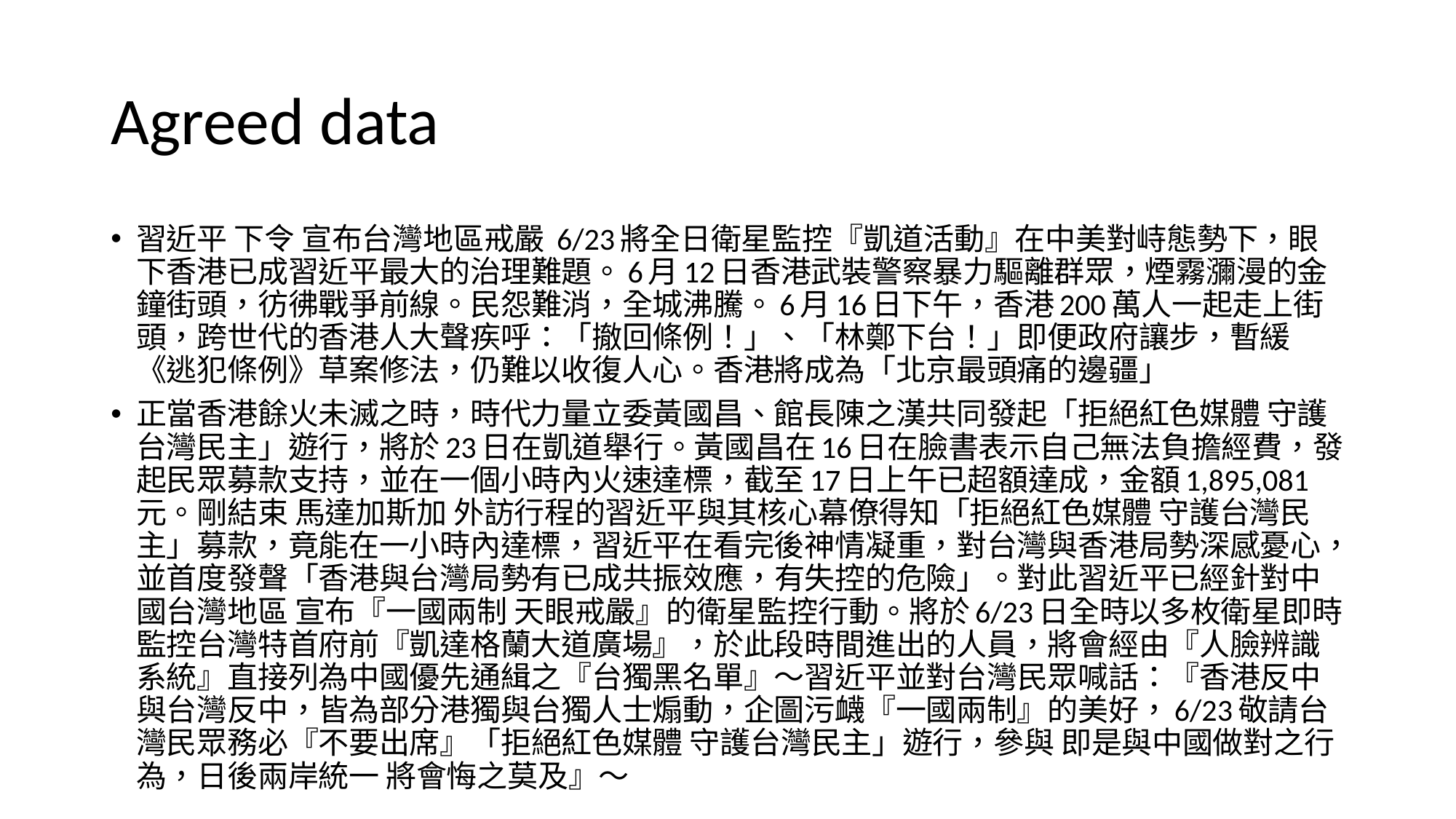

# Agreed data
習近平 下令 宣布台灣地區戒嚴 6/23將全日衛星監控『凱道活動』在中美對峙態勢下，眼下香港已成習近平最大的治理難題。6月12日香港武裝警察暴力驅離群眾，煙霧瀰漫的金鐘街頭，彷彿戰爭前線。民怨難消，全城沸騰。6月16日下午，香港200萬人一起走上街頭，跨世代的香港人大聲疾呼：「撤回條例！」、「林鄭下台！」即便政府讓步，暫緩《逃犯條例》草案修法，仍難以收復人心。香港將成為「北京最頭痛的邊疆」
正當香港餘火未滅之時，時代力量立委黃國昌、館長陳之漢共同發起「拒絕紅色媒體 守護台灣民主」遊行，將於23日在凱道舉行。黃國昌在16日在臉書表示自己無法負擔經費，發起民眾募款支持，並在一個小時內火速達標，截至17日上午已超額達成，金額1,895,081元。剛結束 馬達加斯加 外訪行程的習近平與其核心幕僚得知「拒絕紅色媒體 守護台灣民主」募款，竟能在一小時內達標，習近平在看完後神情凝重，對台灣與香港局勢深感憂心，並首度發聲「香港與台灣局勢有已成共振效應，有失控的危險」。對此習近平已經針對中國台灣地區 宣布『一國兩制 天眼戒嚴』的衛星監控行動。將於6/23日全時以多枚衛星即時監控台灣特首府前『凱達格蘭大道廣場』，於此段時間進出的人員，將會經由『人臉辨識系統』直接列為中國優先通緝之『台獨黑名單』～習近平並對台灣民眾喊話：『香港反中與台灣反中，皆為部分港獨與台獨人士煽動，企圖污衊『一國兩制』的美好，6/23敬請台灣民眾務必『不要出席』「拒絕紅色媒體 守護台灣民主」遊行，參與 即是與中國做對之行為，日後兩岸統一 將會悔之莫及』～